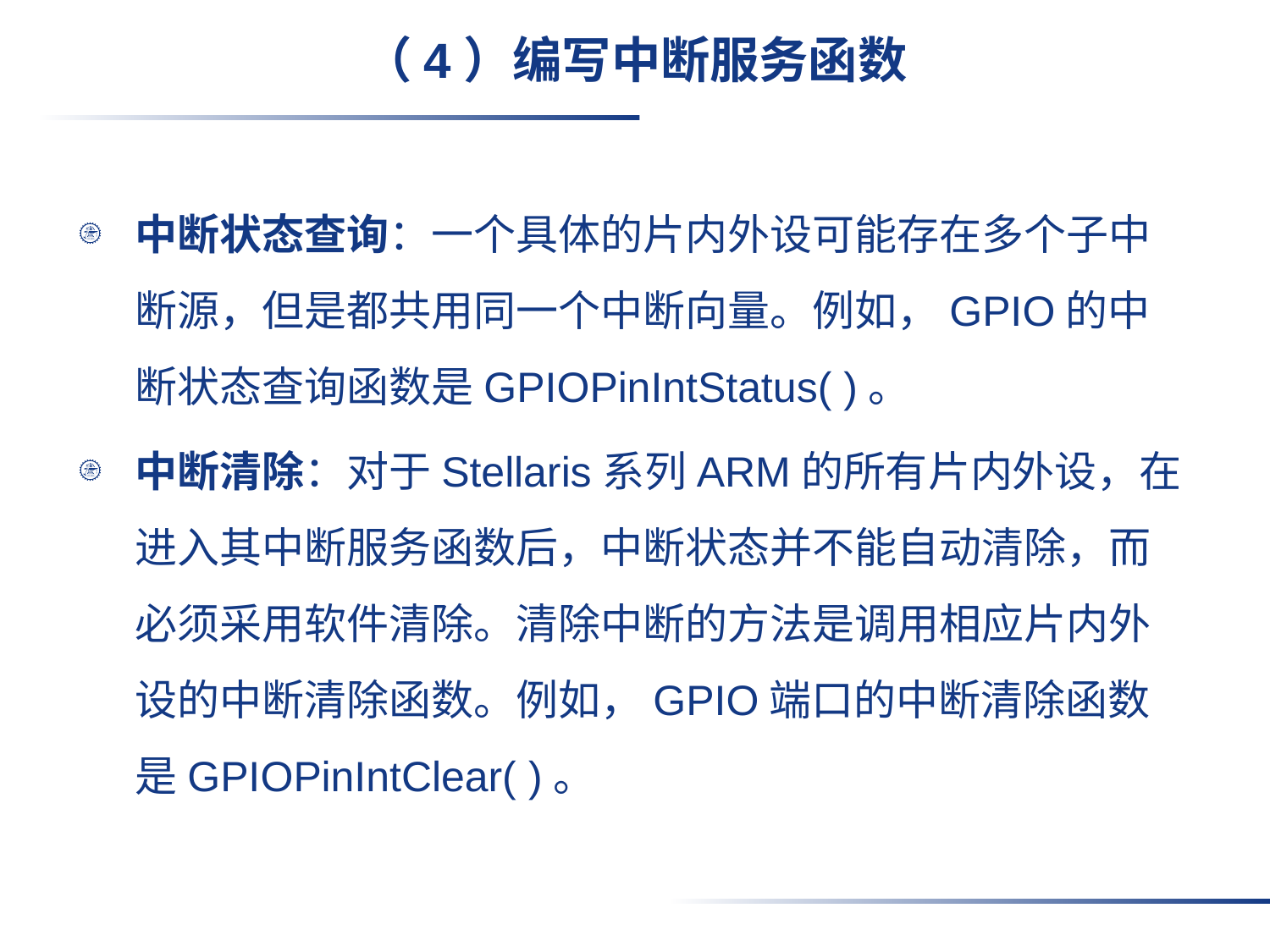

# （4）编写中断服务函数
中断状态查询：一个具体的片内外设可能存在多个子中断源，但是都共用同一个中断向量。例如，GPIO的中断状态查询函数是GPIOPinIntStatus( )。
中断清除：对于Stellaris系列ARM的所有片内外设，在进入其中断服务函数后，中断状态并不能自动清除，而必须采用软件清除。清除中断的方法是调用相应片内外设的中断清除函数。例如，GPIO端口的中断清除函数是GPIOPinIntClear( )。